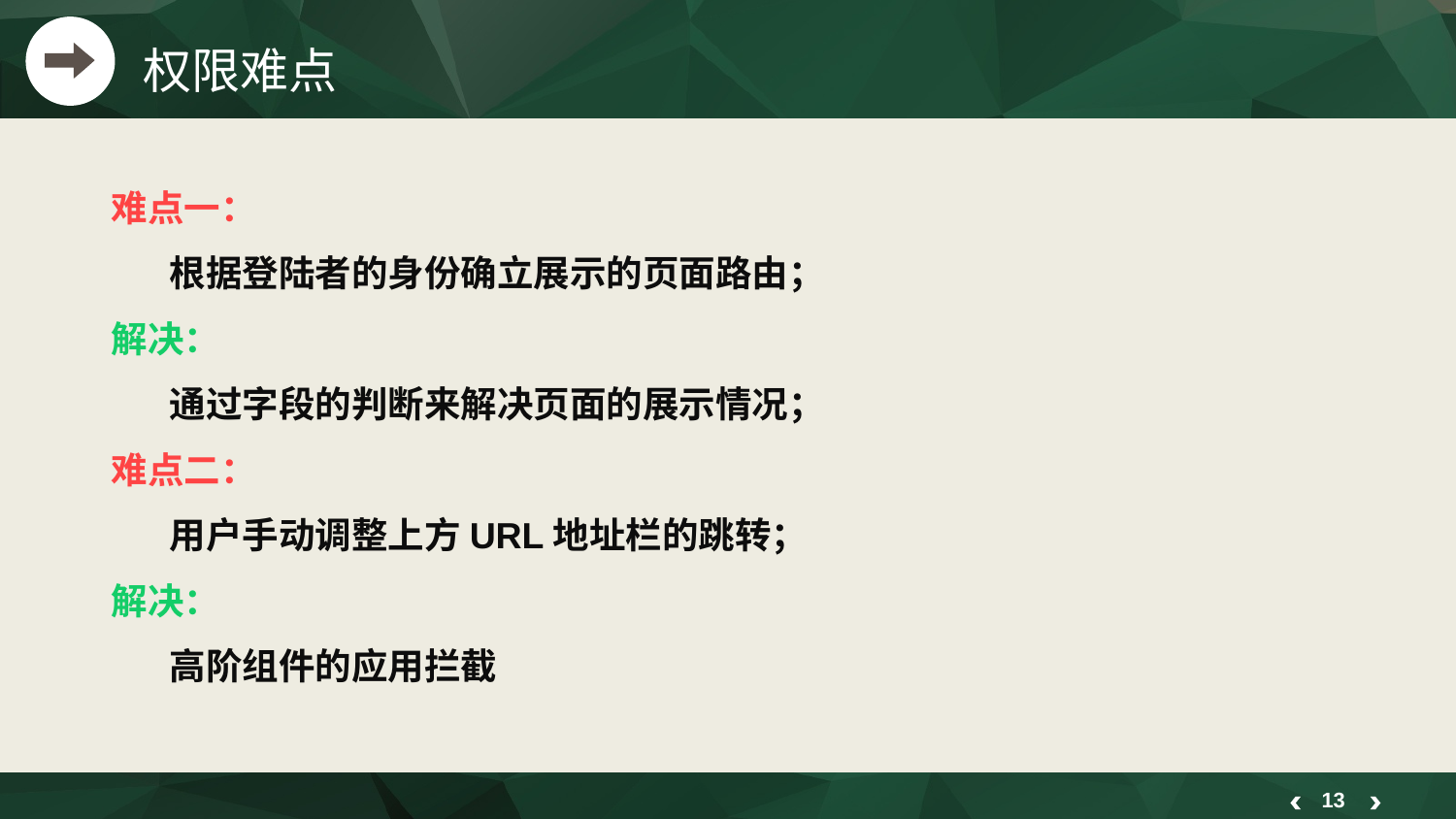

权限难点
难点一：
      根据登陆者的身份确立展示的页面路由；
解决：
      通过字段的判断来解决页面的展示情况；
难点二：
      用户手动调整上方URL地址栏的跳转；
解决：
      高阶组件的应用拦截